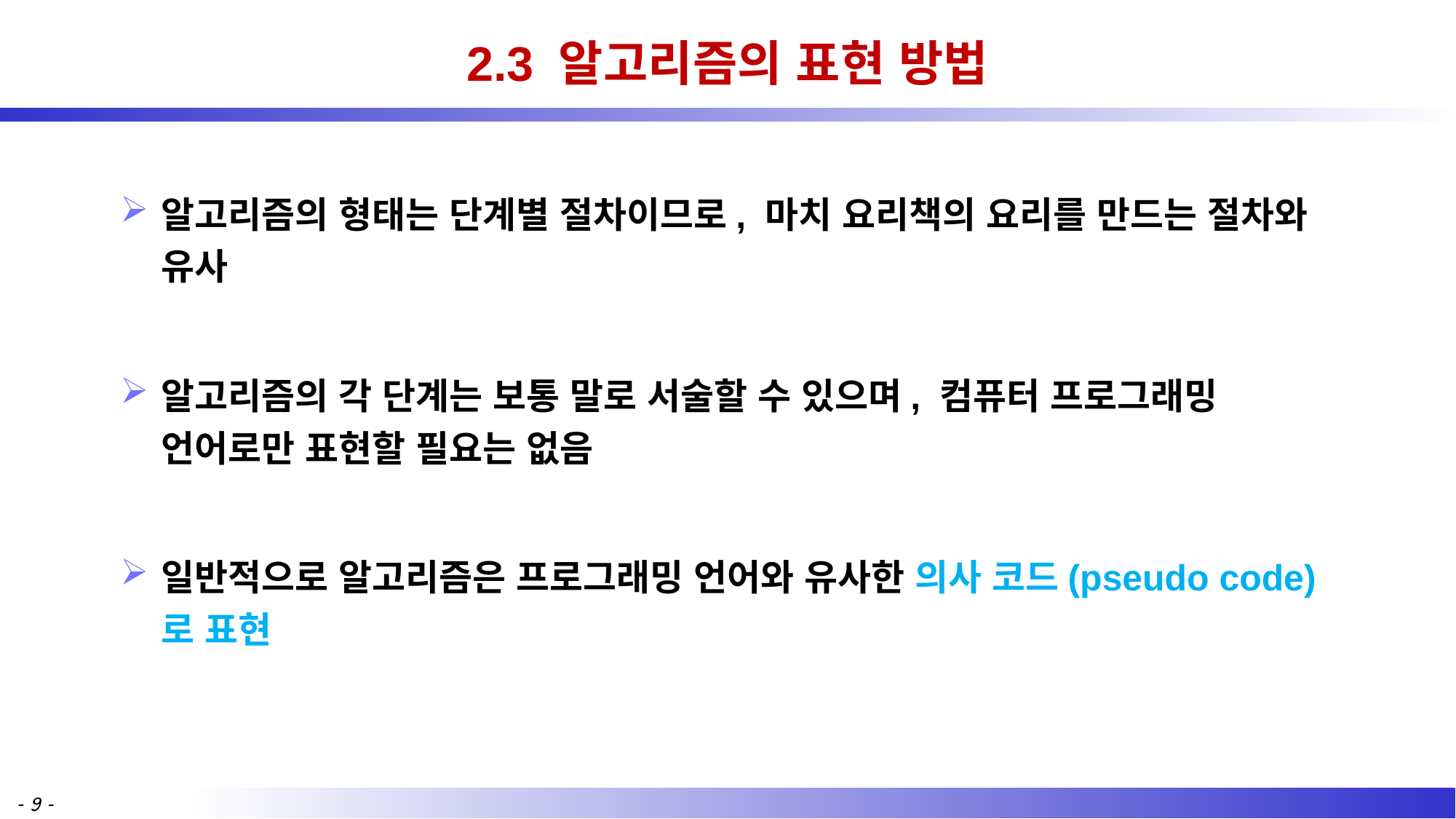

# 2.3 알고리즘의 표현 방법
알고리즘의 형태는 단계별 절차이므로, 마치 요리책의 요리를 만드는 절차와 유사

알고리즘의 각 단계는 보통 말로 서술할 수 있으며, 컴퓨터 프로그래밍 언어로만 표현할 필요는 없음

일반적으로 알고리즘은 프로그래밍 언어와 유사한 의사 코드(pseudo code)로 표현
- 9 -